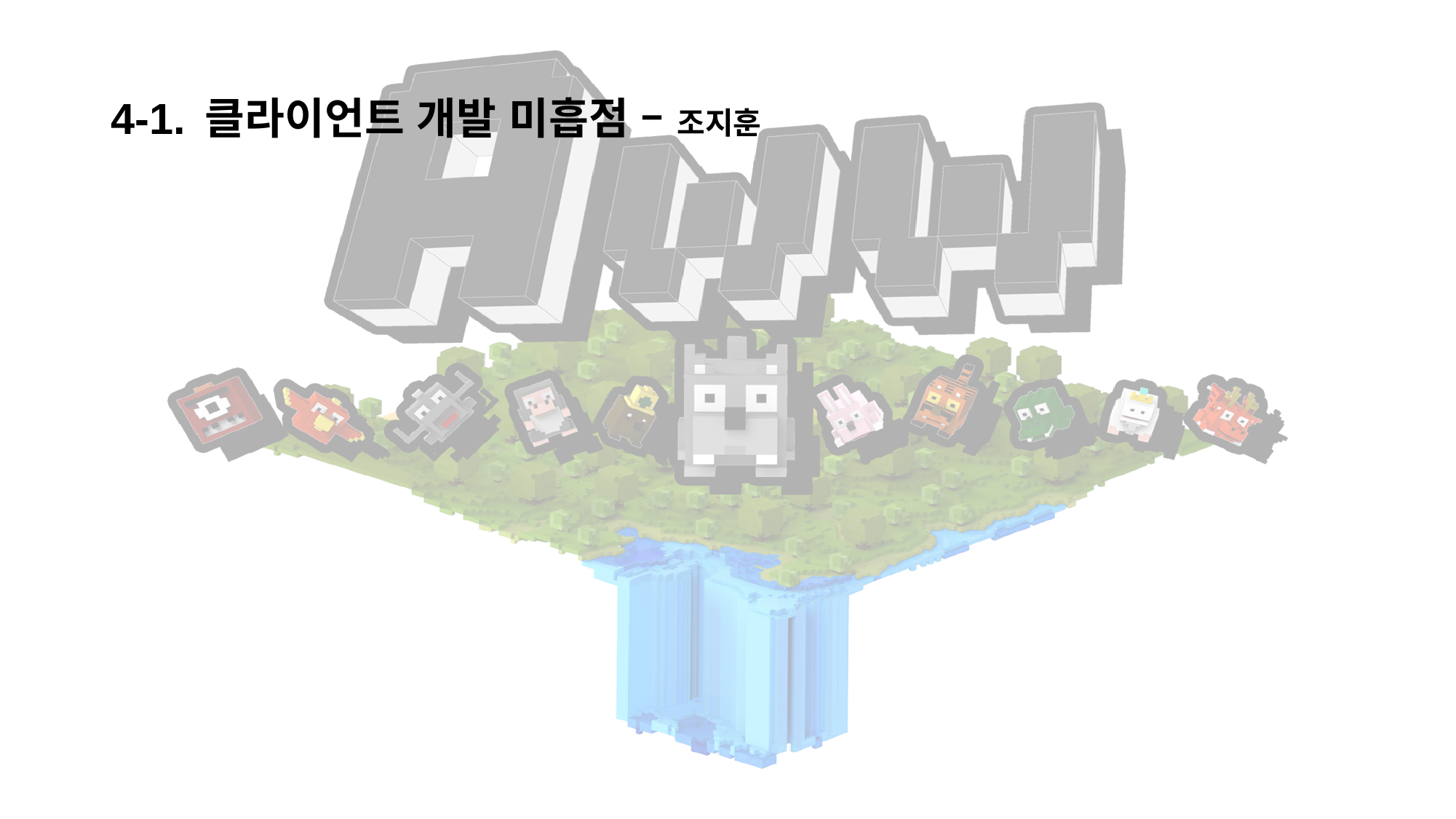

# 4-1. 클라이언트 개발 미흡점 – 조지훈